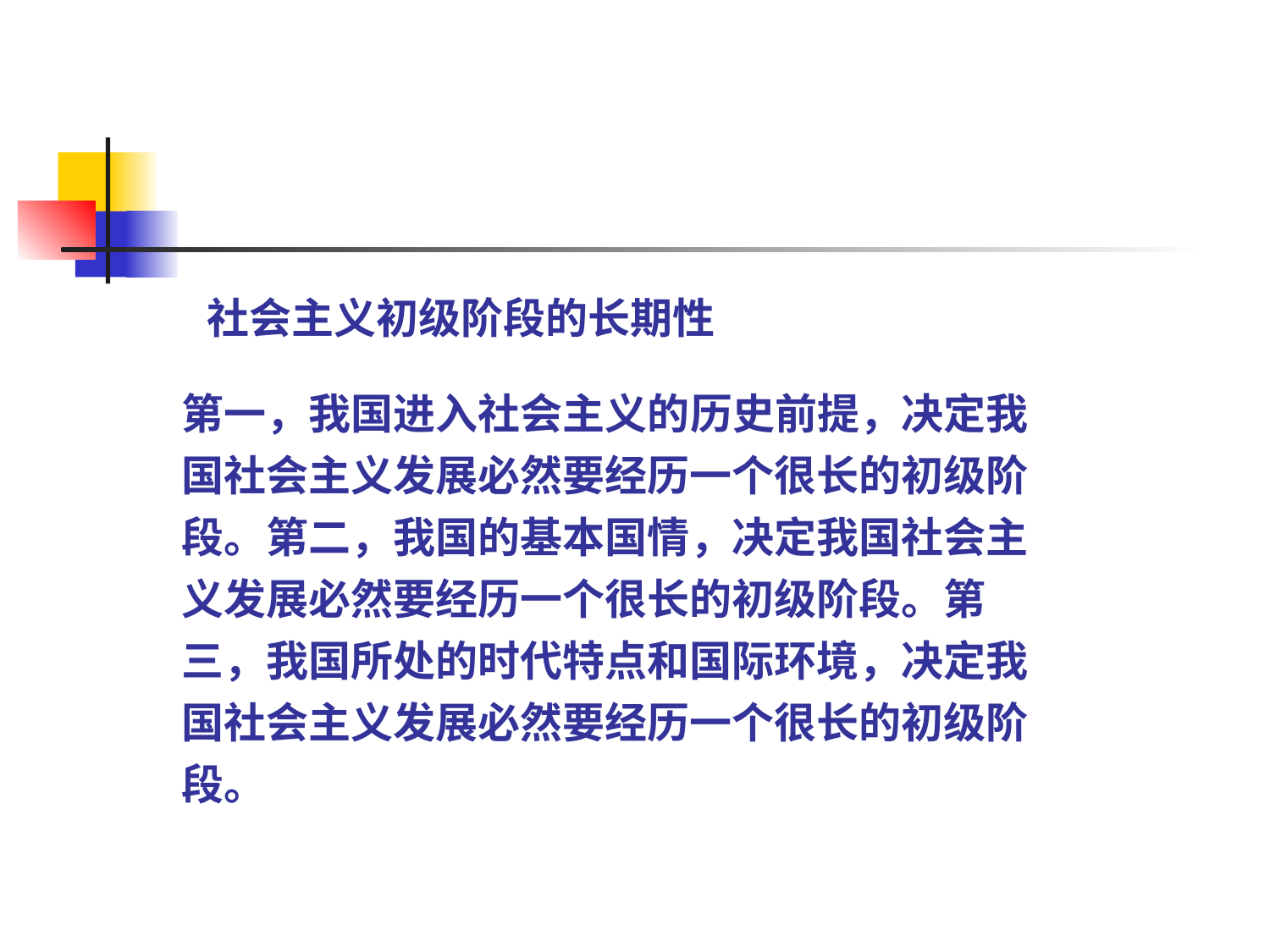

社会主义初级阶段的长期性
第一，我国进入社会主义的历史前提，决定我国社会主义发展必然要经历一个很长的初级阶段。第二，我国的基本国情，决定我国社会主义发展必然要经历一个很长的初级阶段。第三，我国所处的时代特点和国际环境，决定我国社会主义发展必然要经历一个很长的初级阶段。